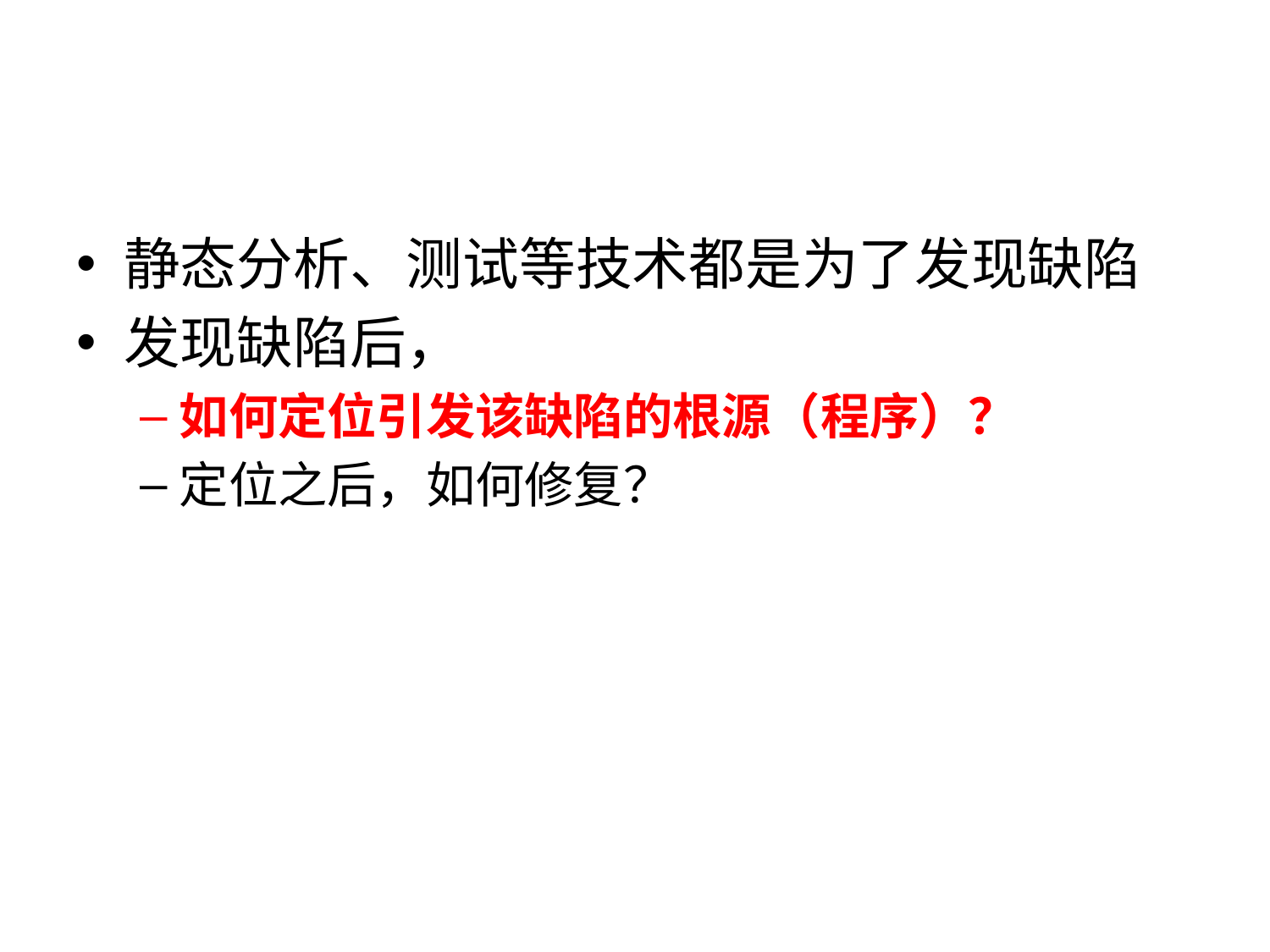

#
静态分析、测试等技术都是为了发现缺陷
发现缺陷后，
如何定位引发该缺陷的根源（程序）？
定位之后，如何修复？